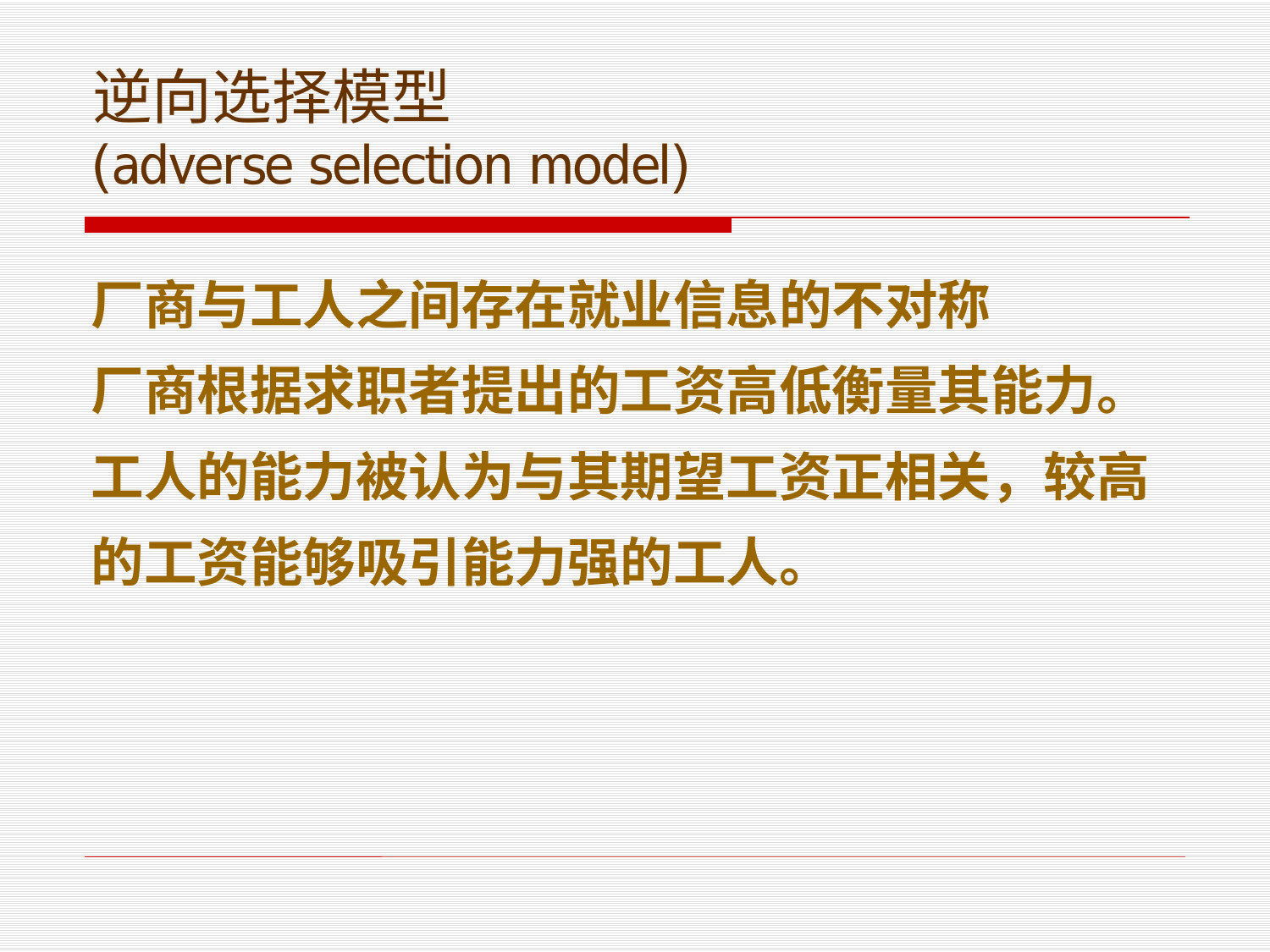

逆向选择模型
(adverse selection model)
厂商与工人之间存在就业信息的不对称
厂商根据求职者提出的工资高低衡量其能力。
工人的能力被认为与其期望工资正相关，较高的工资能够吸引能力强的工人。